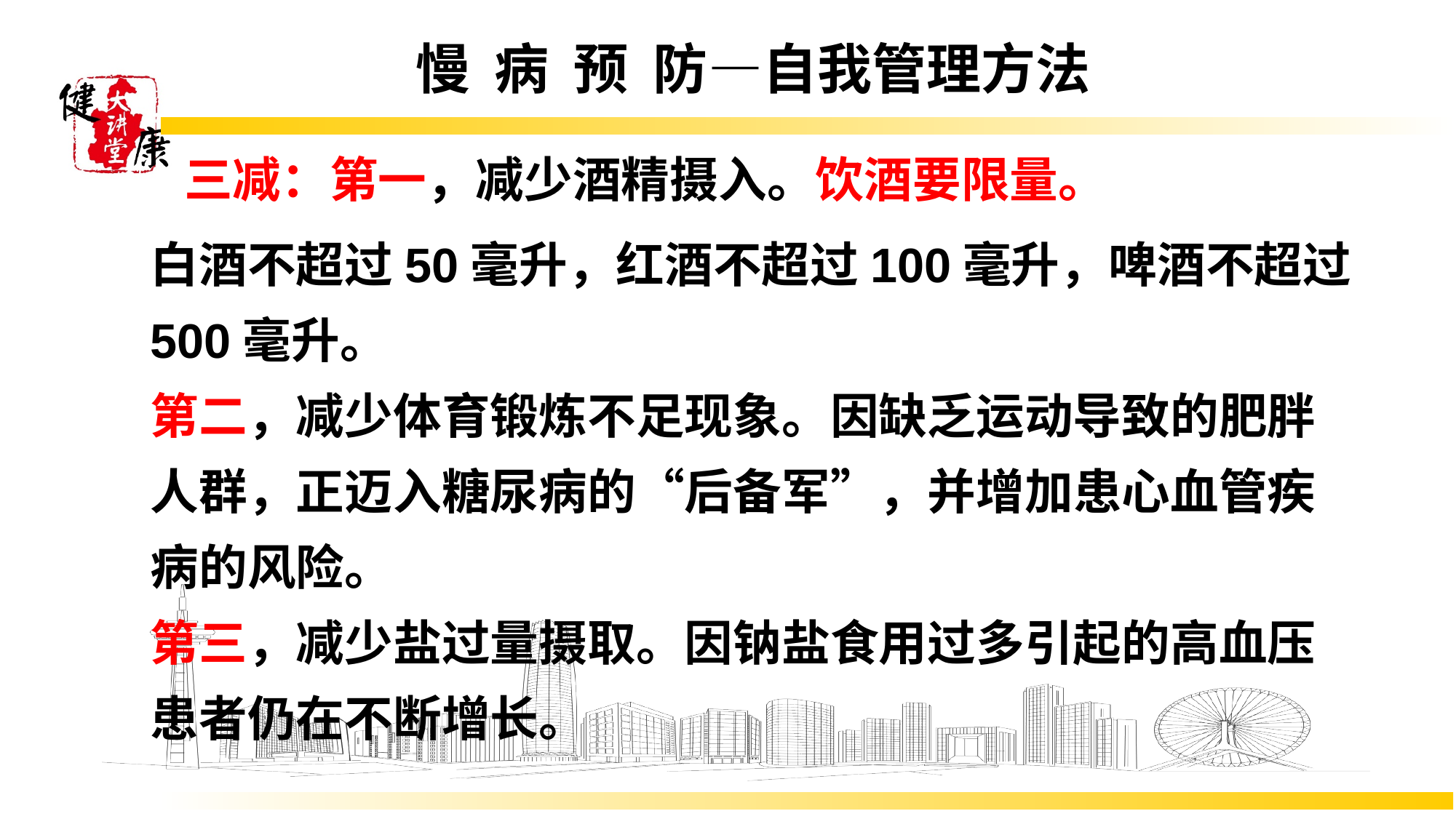

# 慢  病  预  防—自我管理方法
  三减：第一，减少酒精摄入。饮酒要限量。
白酒不超过50毫升，红酒不超过100毫升，啤酒不超过500毫升。
第二，减少体育锻炼不足现象。因缺乏运动导致的肥胖人群，正迈入糖尿病的“后备军”，并增加患心血管疾病的风险。
第三，减少盐过量摄取。因钠盐食用过多引起的高血压患者仍在不断增长。